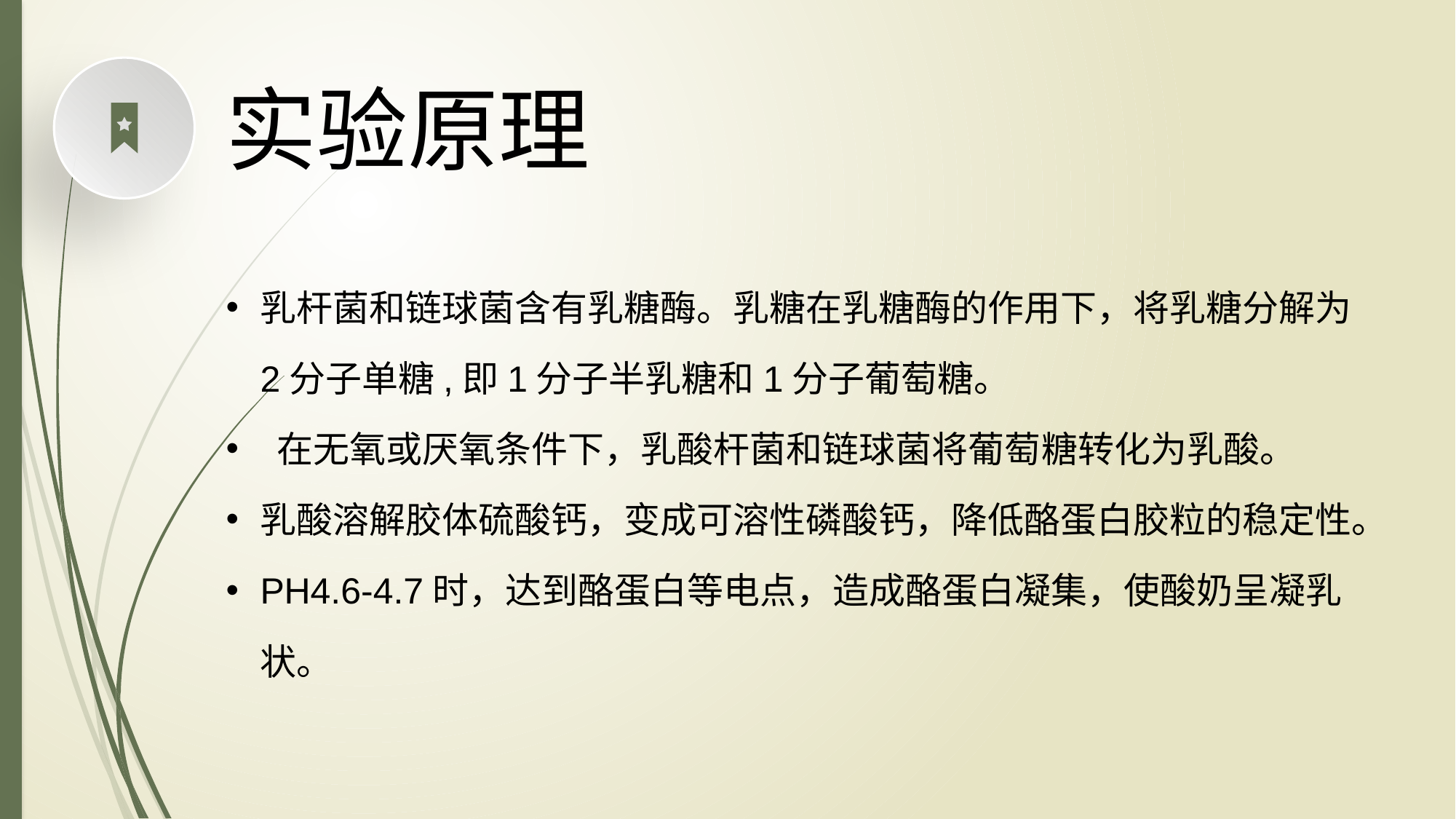

实验原理
乳杆菌和链球菌含有乳糖酶。乳糖在乳糖酶的作用下，将乳糖分解为2分子单糖,即1分子半乳糖和1分子葡萄糖。
 在无氧或厌氧条件下，乳酸杆菌和链球菌将葡萄糖转化为乳酸。
乳酸溶解胶体硫酸钙，变成可溶性磷酸钙，降低酪蛋白胶粒的稳定性。
PH4.6-4.7时，达到酪蛋白等电点，造成酪蛋白凝集，使酸奶呈凝乳状。